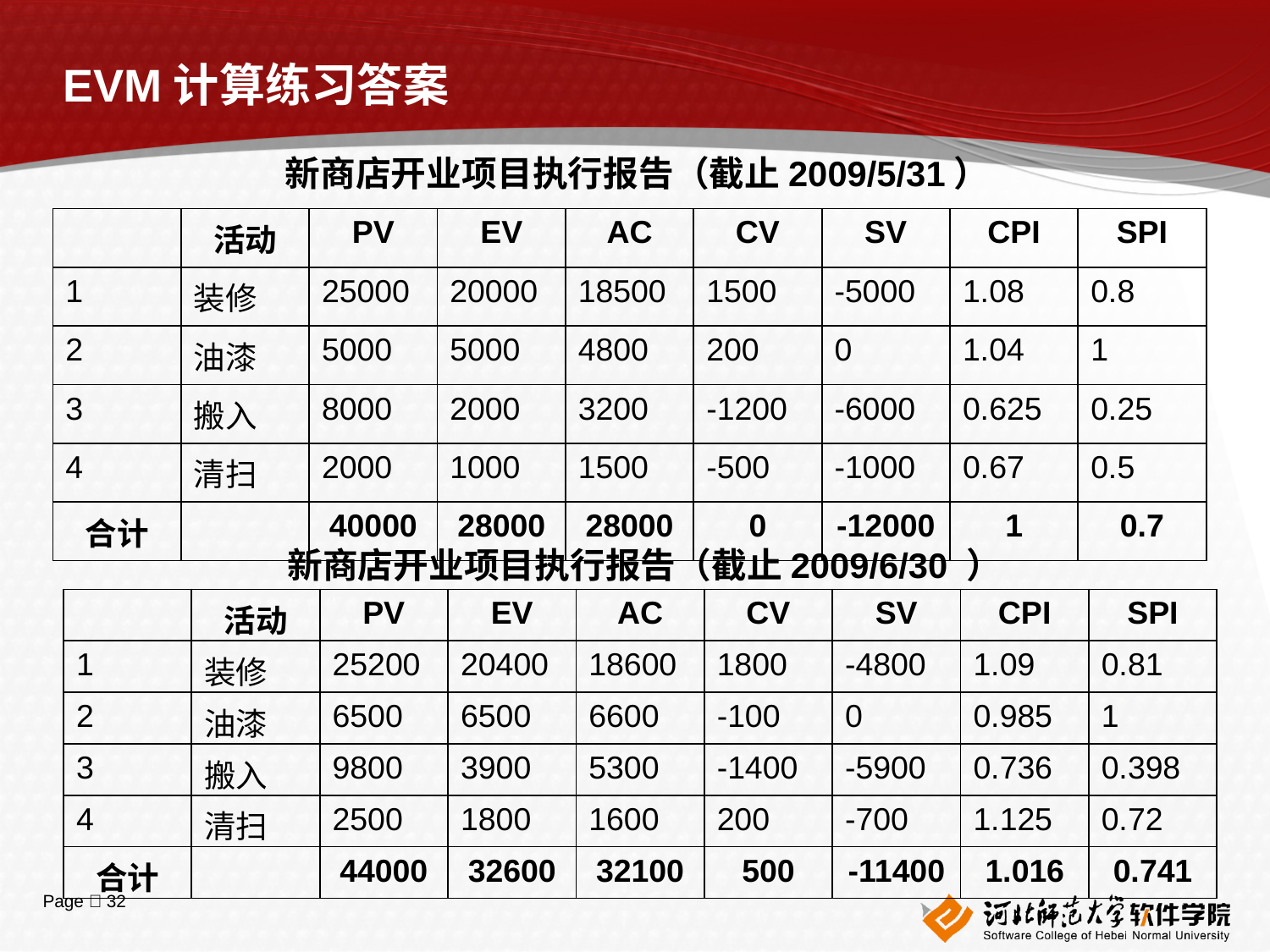

EVM计算练习答案
新商店开业项目执行报告（截止2009/5/31）
|  | 活动 | PV | EV | AC | CV | SV | CPI | SPI |
| --- | --- | --- | --- | --- | --- | --- | --- | --- |
| 1 | 装修 | 25000 | 20000 | 18500 | 1500 | -5000 | 1.08 | 0.8 |
| 2 | 油漆 | 5000 | 5000 | 4800 | 200 | 0 | 1.04 | 1 |
| 3 | 搬入 | 8000 | 2000 | 3200 | -1200 | -6000 | 0.625 | 0.25 |
| 4 | 清扫 | 2000 | 1000 | 1500 | -500 | -1000 | 0.67 | 0.5 |
| 合计 |  | 40000 | 28000 | 28000 | 0 | -12000 | 1 | 0.7 |
新商店开业项目执行报告（截止2009/6/30 ）
|  | 活动 | PV | EV | AC | CV | SV | CPI | SPI |
| --- | --- | --- | --- | --- | --- | --- | --- | --- |
| 1 | 装修 | 25200 | 20400 | 18600 | 1800 | -4800 | 1.09 | 0.81 |
| 2 | 油漆 | 6500 | 6500 | 6600 | -100 | 0 | 0.985 | 1 |
| 3 | 搬入 | 9800 | 3900 | 5300 | -1400 | -5900 | 0.736 | 0.398 |
| 4 | 清扫 | 2500 | 1800 | 1600 | 200 | -700 | 1.125 | 0.72 |
| 合计 |  | 44000 | 32600 | 32100 | 500 | -11400 | 1.016 | 0.741 |